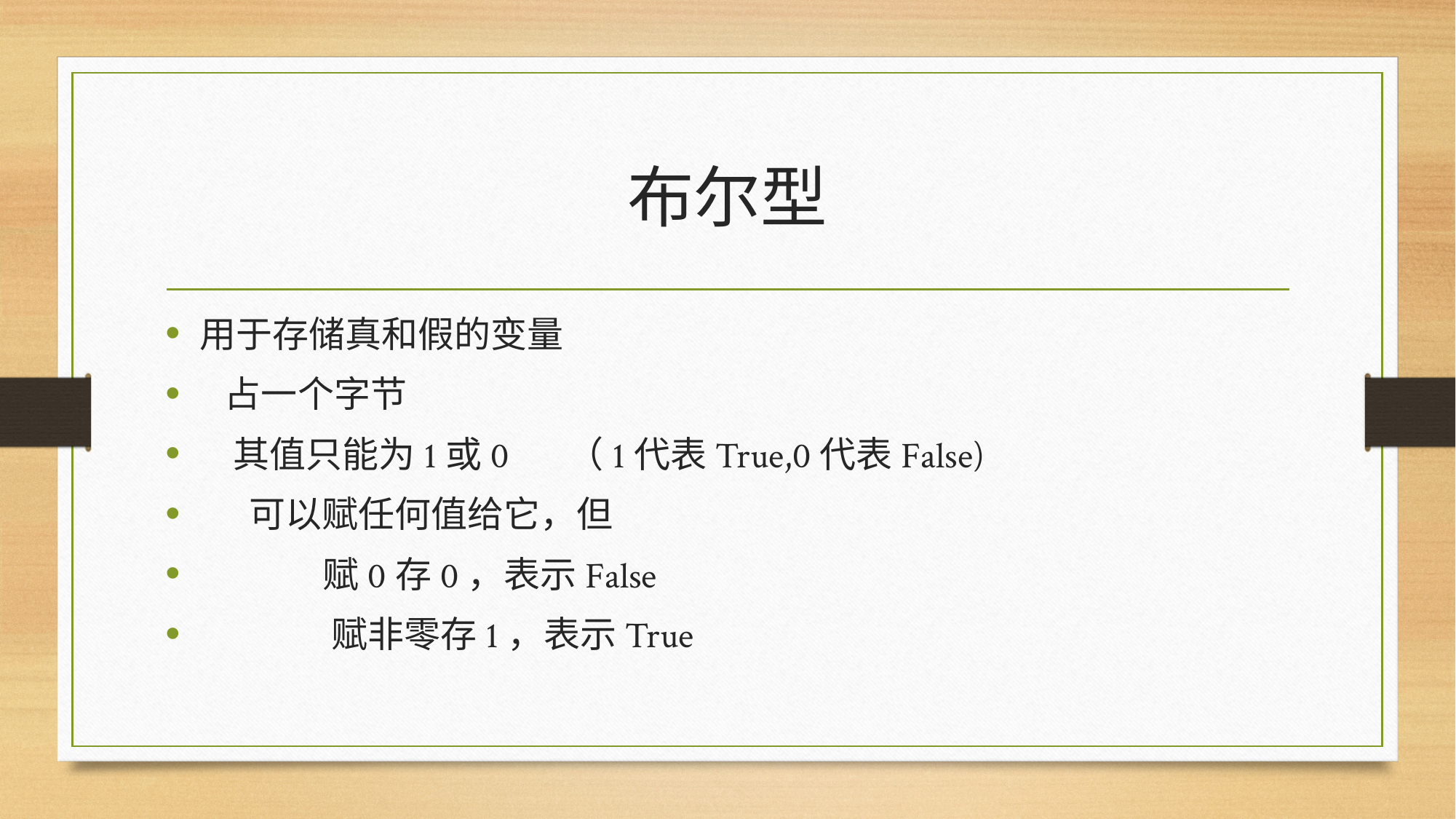

# 布尔型
用于存储真和假的变量
  占一个字节
   其值只能为1或0      （1代表True,0代表False)
     可以赋任何值给它，但
              赋0存0，表示False
               赋非零存1，表示True